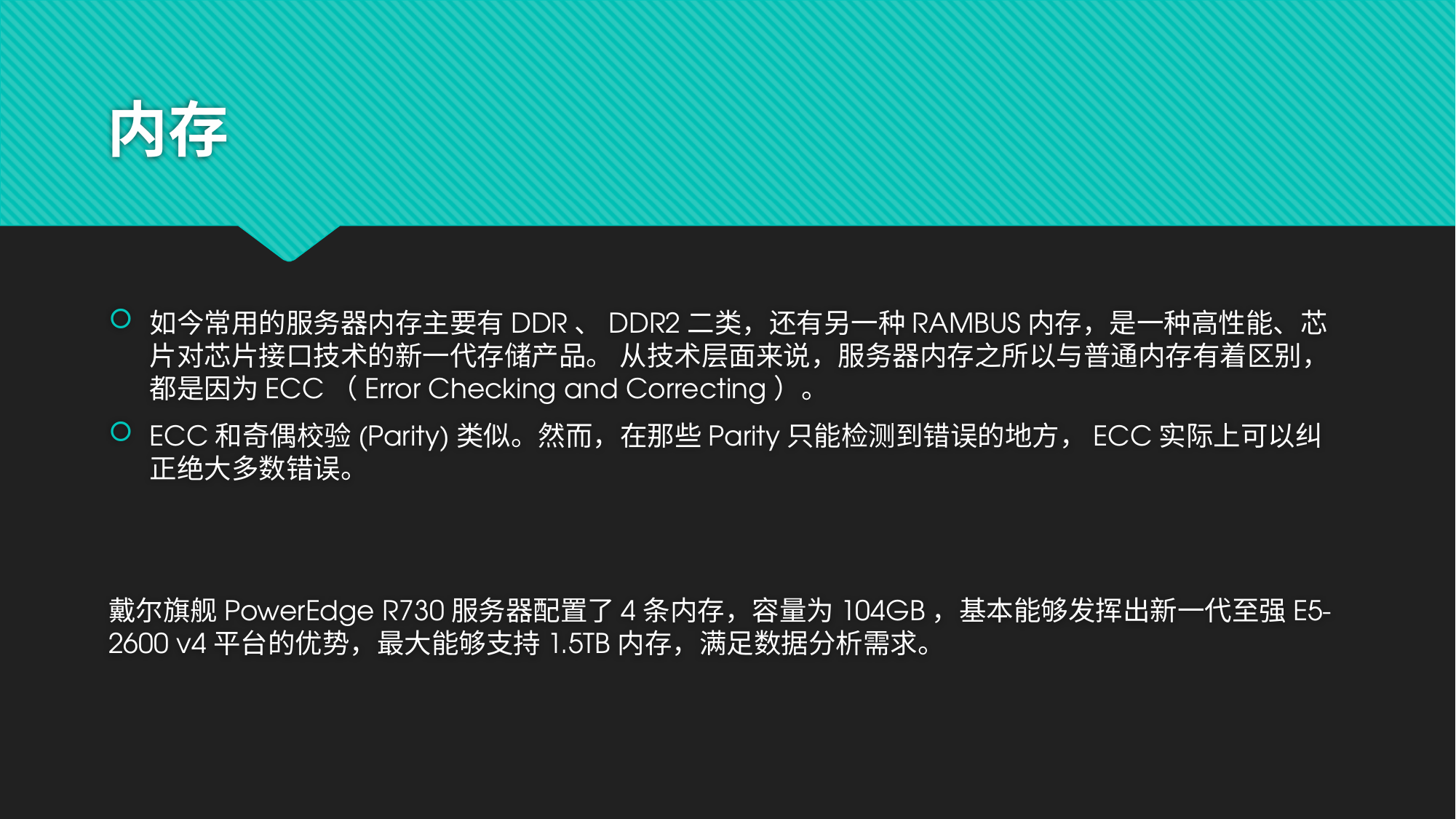

# 内存
如今常用的服务器内存主要有DDR、DDR2二类，还有另一种RAMBUS内存，是一种高性能、芯片对芯片接口技术的新一代存储产品。 从技术层面来说，服务器内存之所以与普通内存有着区别，都是因为ECC（Error Checking and Correcting）。
ECC和奇偶校验(Parity)类似。然而，在那些Parity只能检测到错误的地方，ECC实际上可以纠正绝大多数错误。

戴尔旗舰PowerEdge R730服务器配置了4条内存，容量为104GB，基本能够发挥出新一代至强E5-2600 v4平台的优势，最大能够支持1.5TB内存，满足数据分析需求。